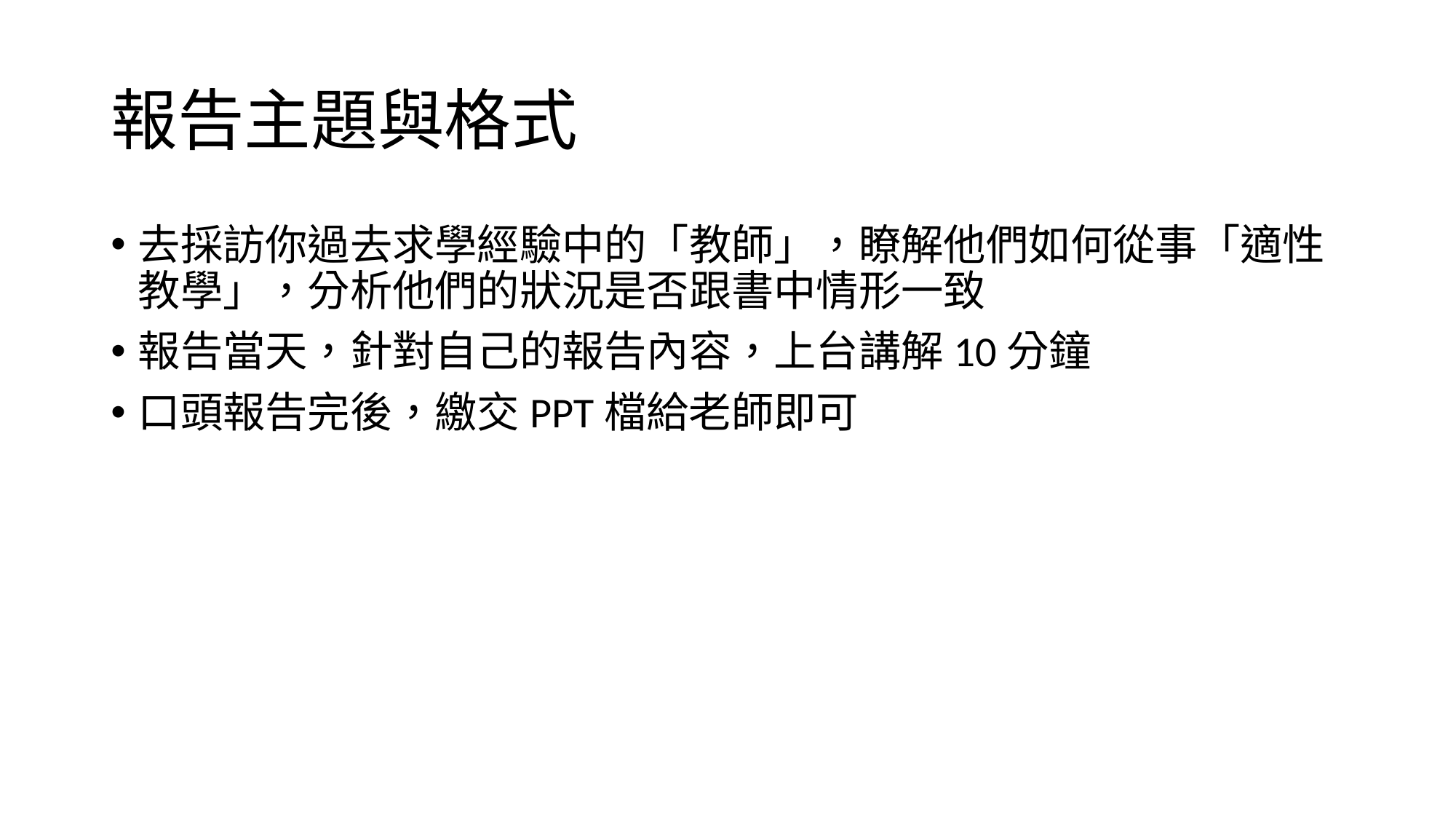

# 報告主題與格式
去採訪你過去求學經驗中的「教師」，瞭解他們如何從事「適性教學」，分析他們的狀況是否跟書中情形一致
報告當天，針對自己的報告內容，上台講解10分鐘
口頭報告完後，繳交PPT檔給老師即可